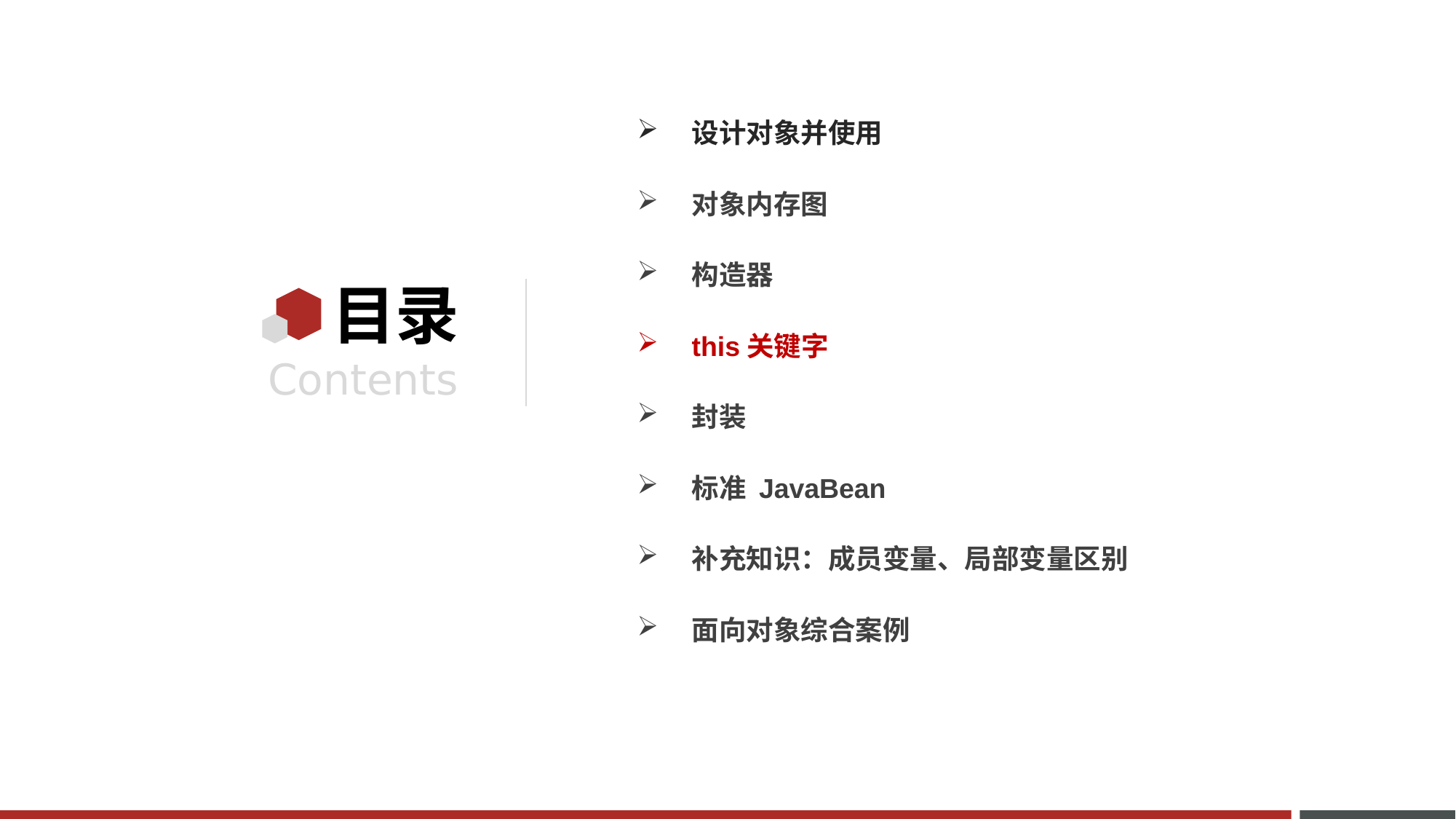

设计对象并使用
对象内存图
构造器
this关键字
封装
标准 JavaBean
补充知识：成员变量、局部变量区别
面向对象综合案例